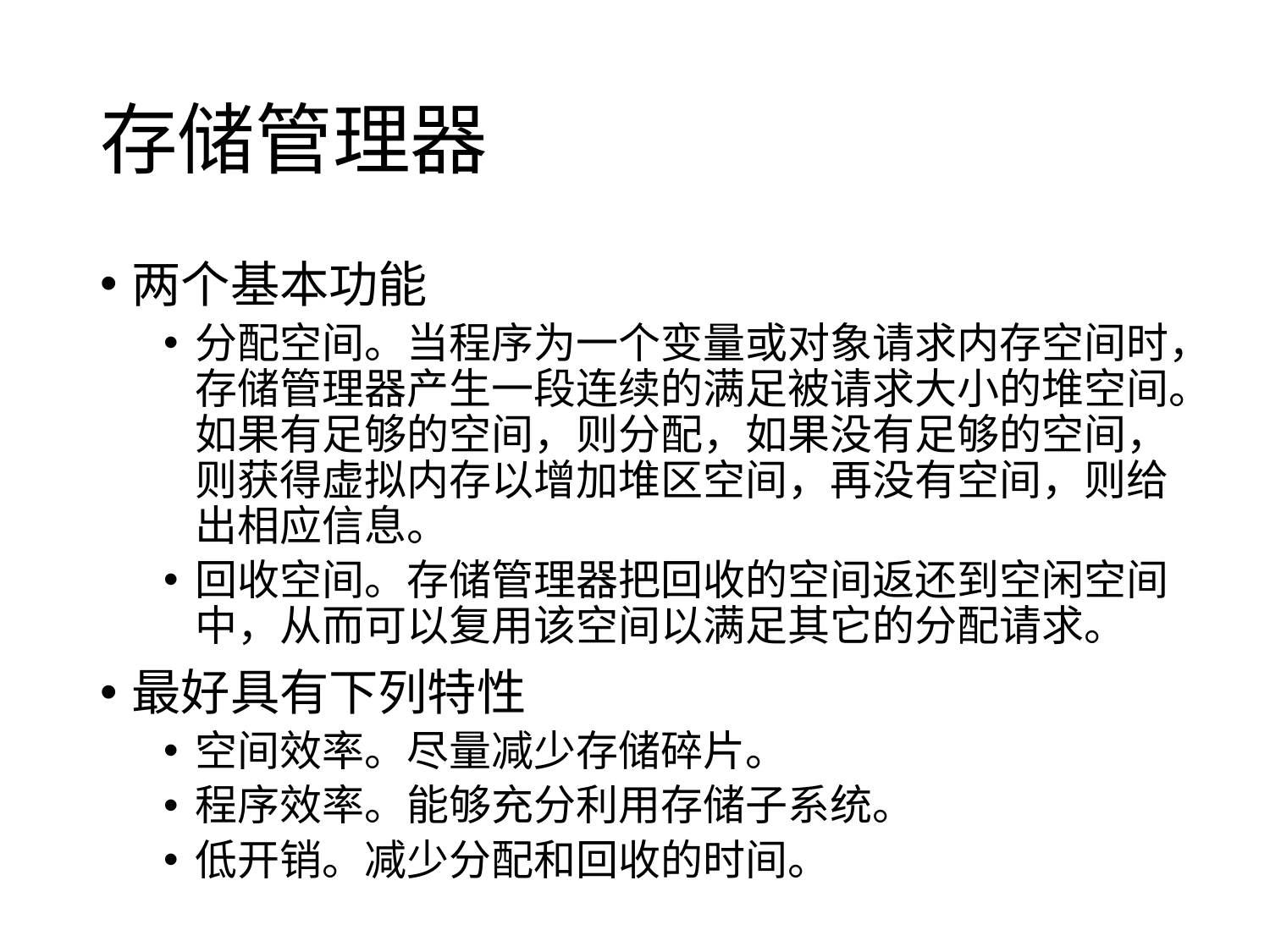

# 存储管理器
两个基本功能
分配空间。当程序为一个变量或对象请求内存空间时，存储管理器产生一段连续的满足被请求大小的堆空间。如果有足够的空间，则分配，如果没有足够的空间，则获得虚拟内存以增加堆区空间，再没有空间，则给出相应信息。
回收空间。存储管理器把回收的空间返还到空闲空间中，从而可以复用该空间以满足其它的分配请求。
最好具有下列特性
空间效率。尽量减少存储碎片。
程序效率。能够充分利用存储子系统。
低开销。减少分配和回收的时间。